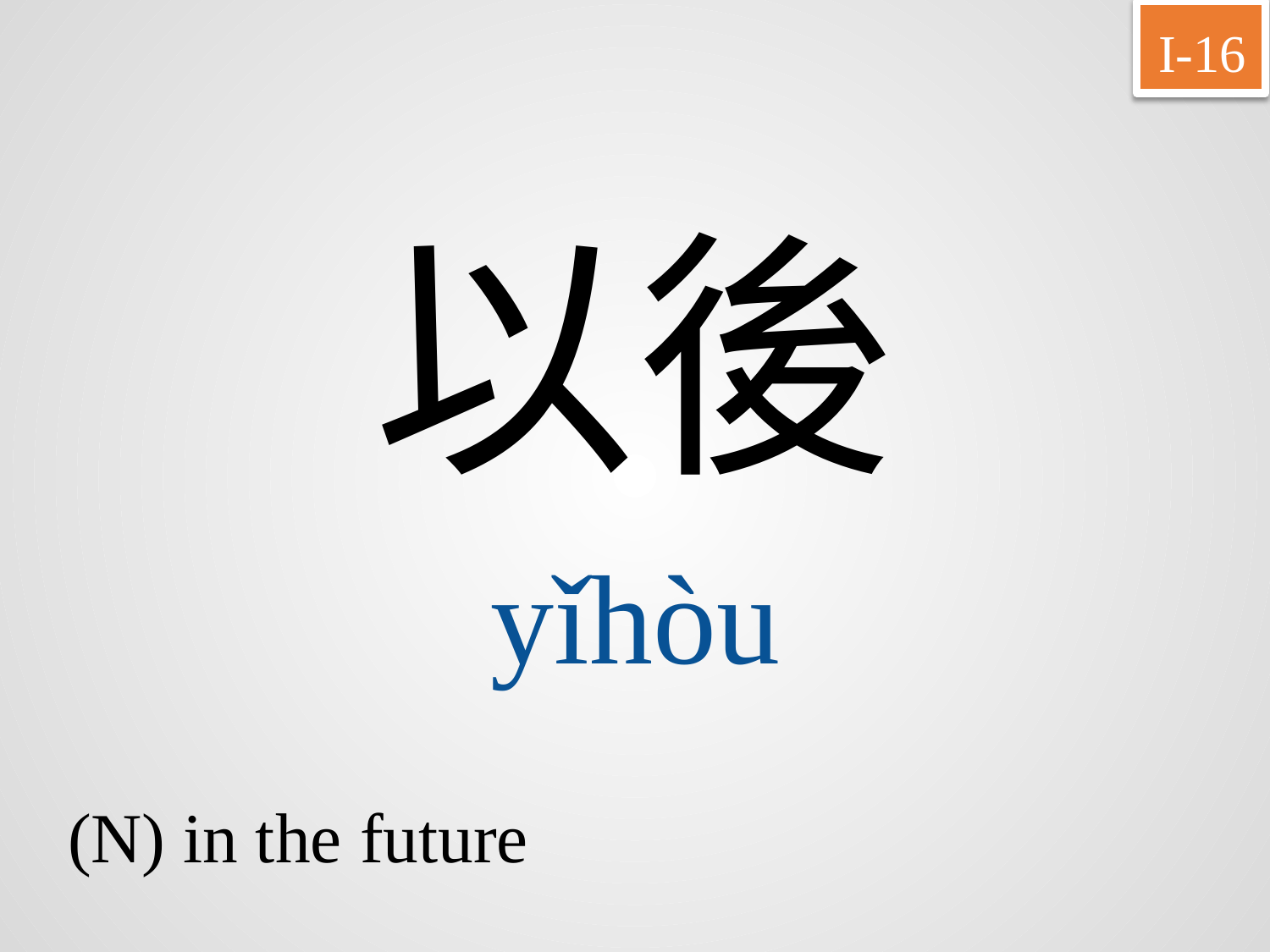

I-16

以後
yǐhòu
(N) in the future